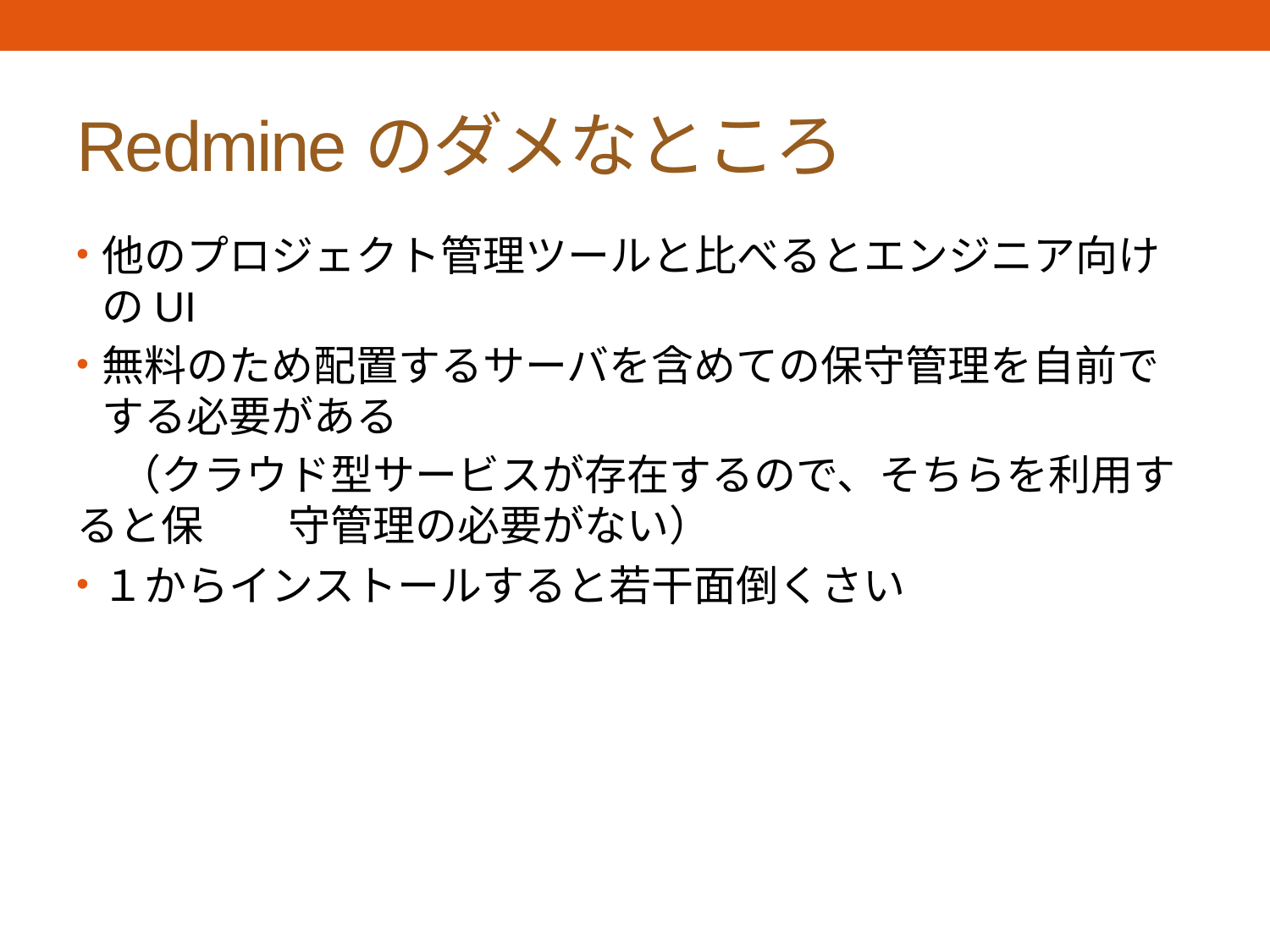

# Redmineのダメなところ
他のプロジェクト管理ツールと比べるとエンジニア向けのUI
無料のため配置するサーバを含めての保守管理を自前でする必要がある
　（クラウド型サービスが存在するので、そちらを利用すると保　　守管理の必要がない）
１からインストールすると若干面倒くさい